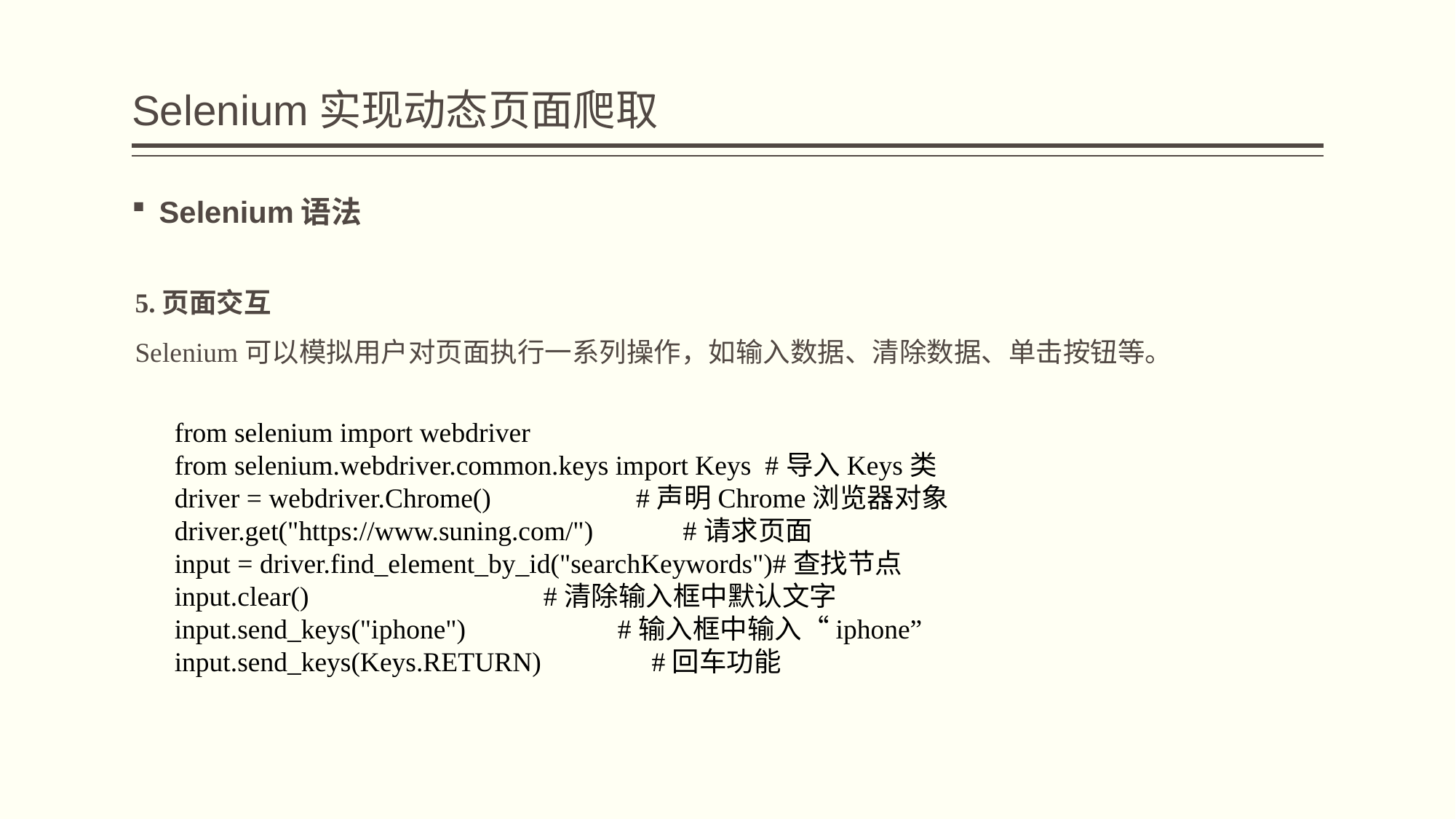

# Selenium实现动态页面爬取
Selenium语法
5.页面交互
Selenium可以模拟用户对页面执行一系列操作，如输入数据、清除数据、单击按钮等。
from selenium import webdriver
from selenium.webdriver.common.keys import Keys  #导入Keys类
driver = webdriver.Chrome()                     #声明Chrome浏览器对象
driver.get("https://www.suning.com/")             #请求页面
input = driver.find_element_by_id("searchKeywords")#查找节点
input.clear()                                  #清除输入框中默认文字
input.send_keys("iphone")                      #输入框中输入“iphone”
input.send_keys(Keys.RETURN)                #回车功能